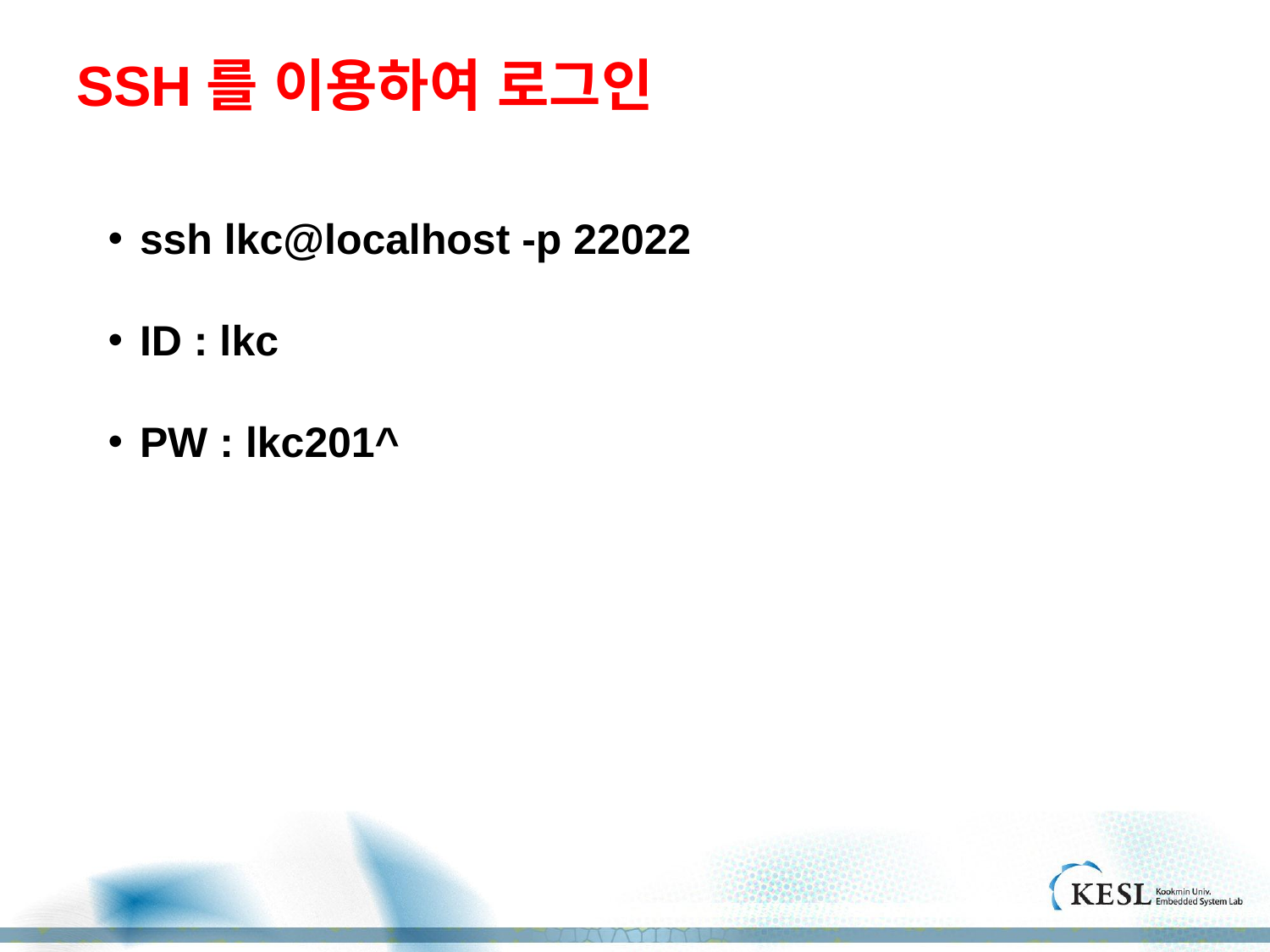

# SSH를 이용하여 로그인

ssh lkc@localhost -p 22022

ID : lkc

PW : lkc201^